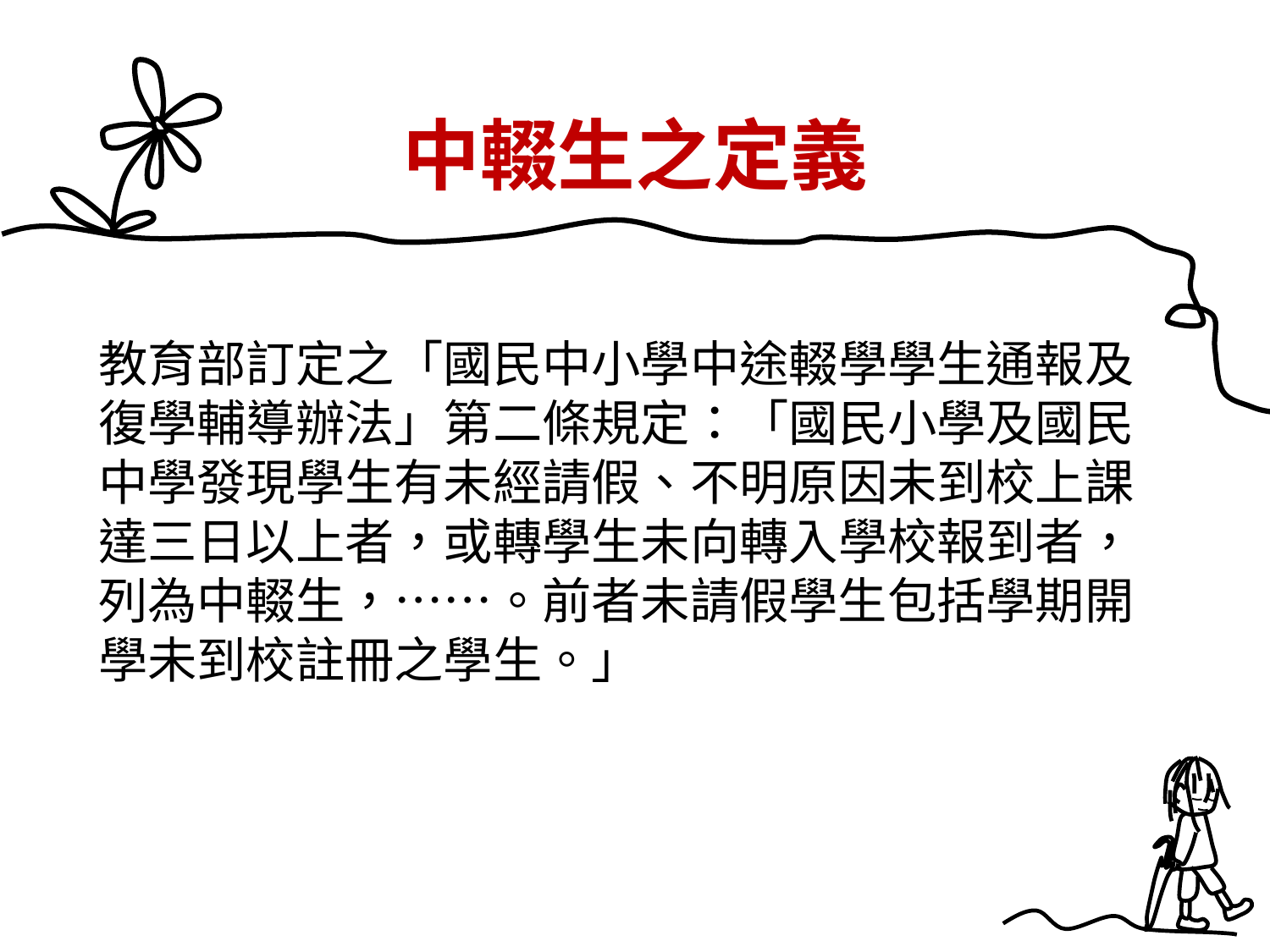

# 中輟生之定義
教育部訂定之「國民中小學中途輟學學生通報及復學輔導辦法」第二條規定：「國民小學及國民中學發現學生有未經請假、不明原因未到校上課達三日以上者，或轉學生未向轉入學校報到者，列為中輟生，……。前者未請假學生包括學期開學未到校註冊之學生。」